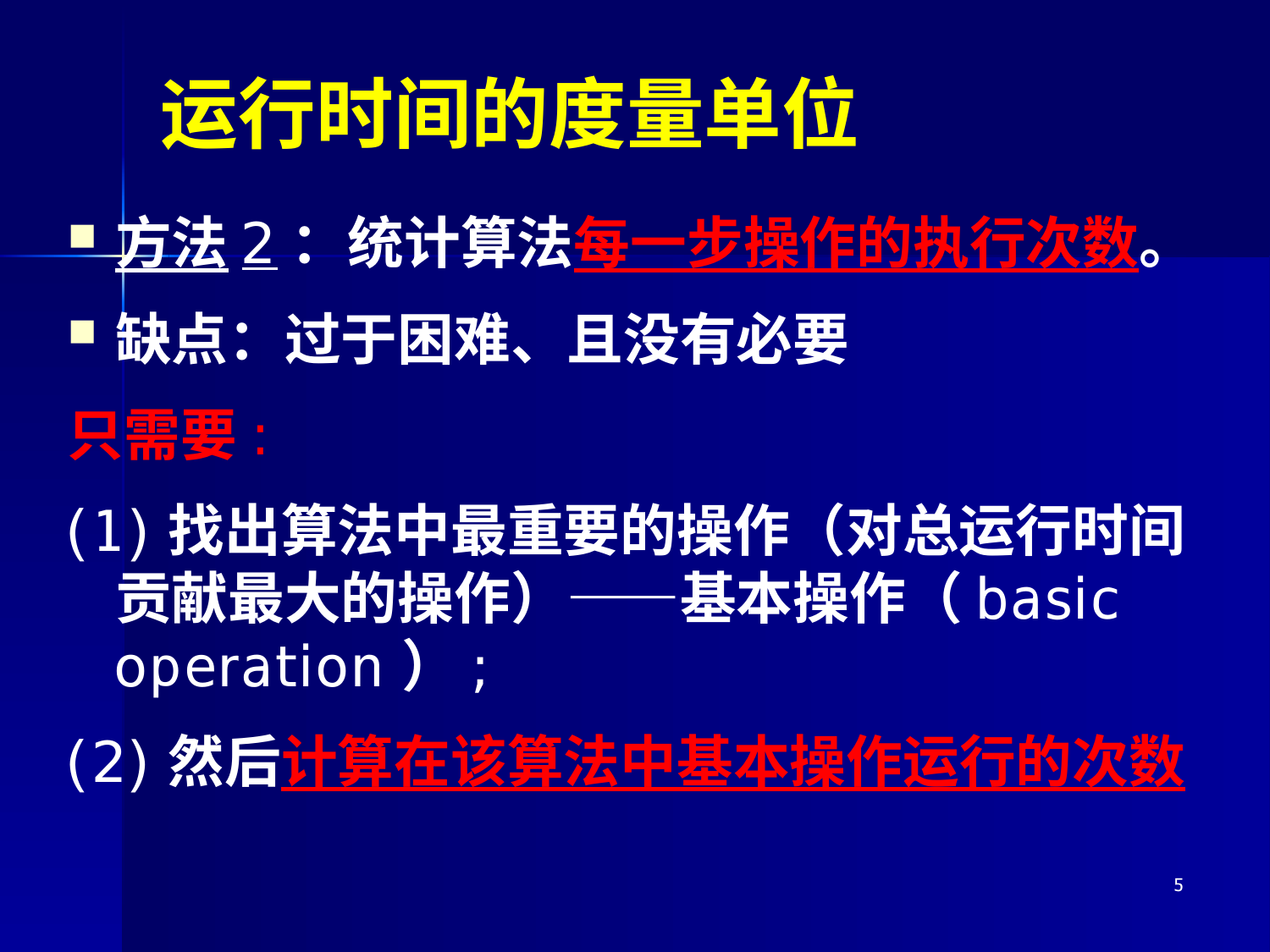

# 运行时间的度量单位
方法2：统计算法每一步操作的执行次数。
缺点：过于困难、且没有必要
只需要:
(1)找出算法中最重要的操作（对总运行时间贡献最大的操作）——基本操作（basic operation）;
(2)然后计算在该算法中基本操作运行的次数

5